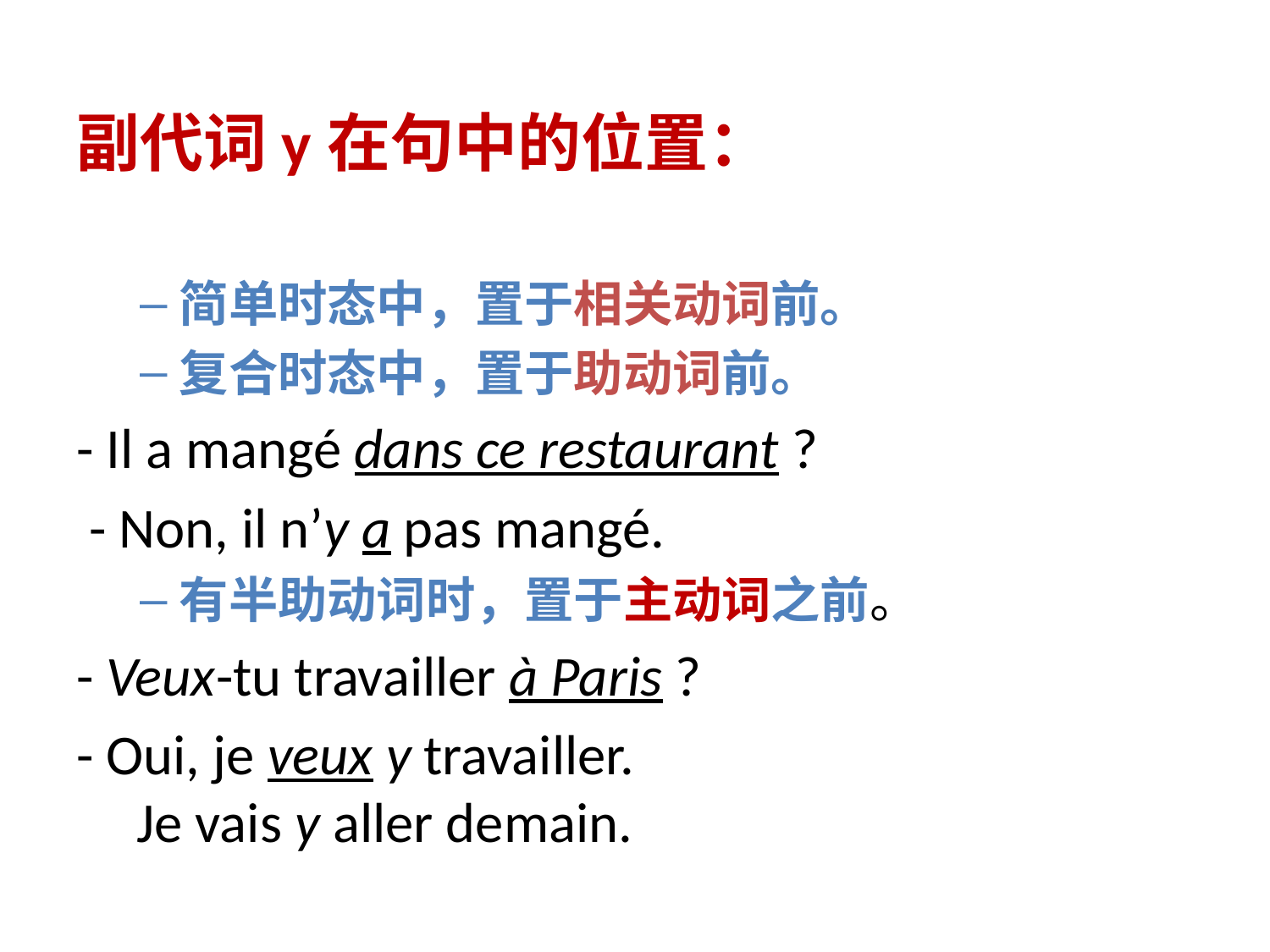

副代词y在句中的位置：

简单时态中，置于相关动词前。
复合时态中，置于助动词前。
- Il a mangé dans ce restaurant ?
 - Non, il n’y a pas mangé.
有半助动词时，置于主动词之前。
- Veux-tu travailler à Paris ?
- Oui, je veux y travailler.
 Je vais y aller demain.